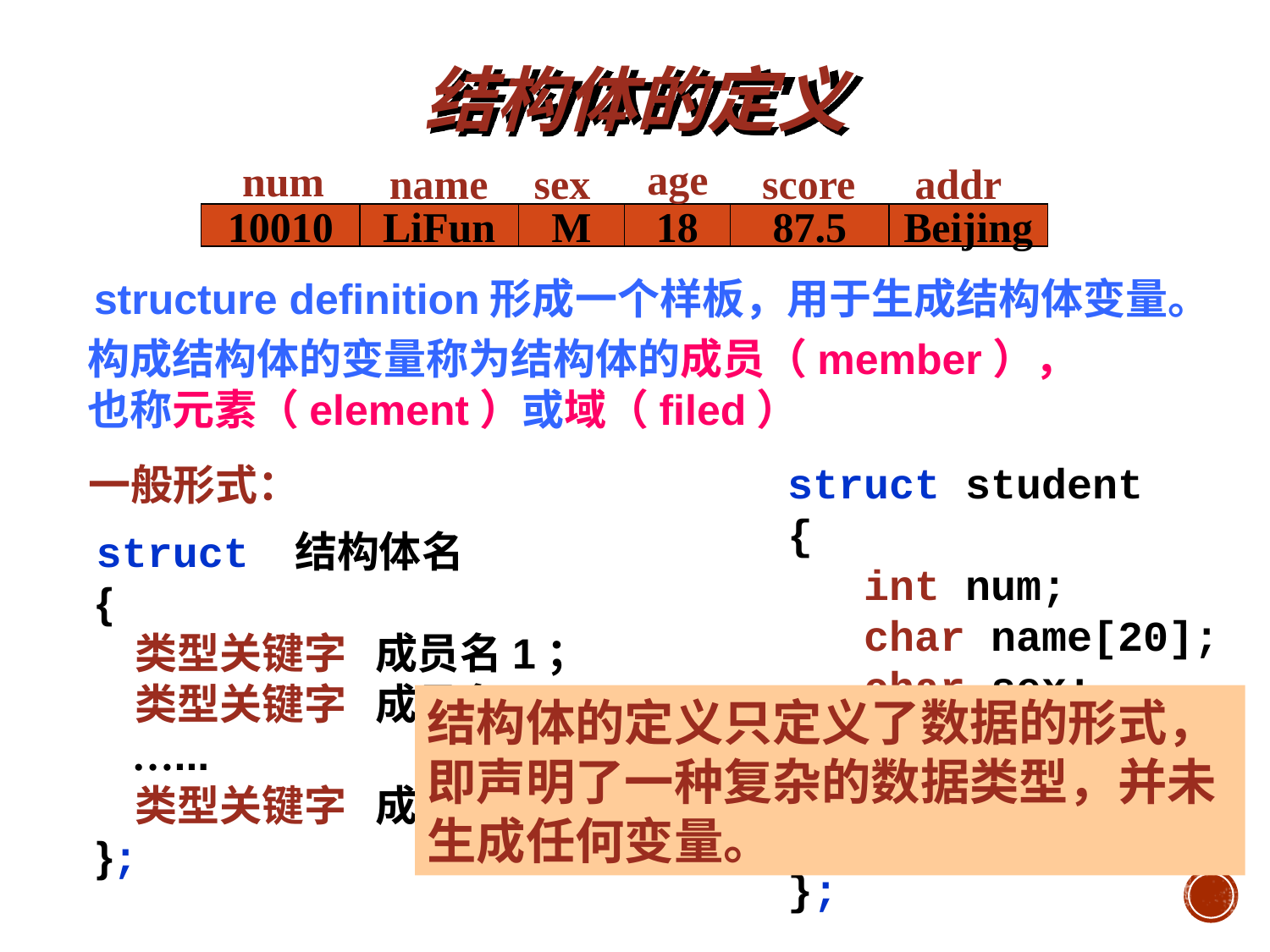

结构体的定义
age
num
name
sex
score
addr
10010
LiFun
M
18
87.5
Beijing
structure definition形成一个样板，用于生成结构体变量。
构成结构体的变量称为结构体的成员（member），
也称元素（element）或域（filed）
struct student
{
   int num;
   char name[20];
   char sex;
   int age;
   float  score;
   char addr[30];
};
一般形式：
struct  结构体名
{
   类型关键字   成员名1；
   类型关键字   成员名2
   …...
   类型关键字   成员名n
};
结构体的定义只定义了数据的形式，即声明了一种复杂的数据类型，并未生成任何变量。
12